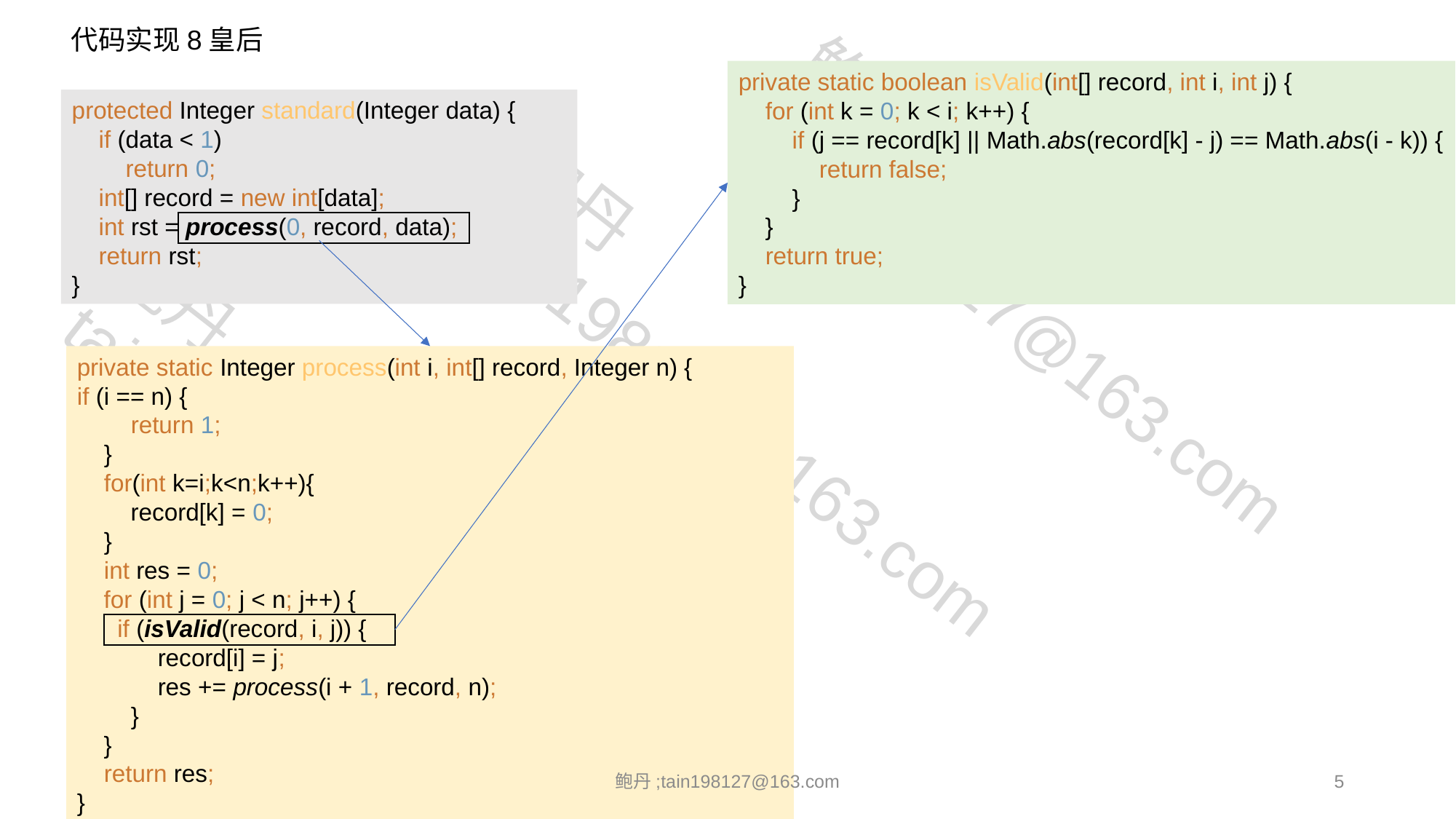

代码实现8皇后
private static boolean isValid(int[] record, int i, int j) {
    for (int k = 0; k < i; k++) {
        if (j == record[k] || Math.abs(record[k] - j) == Math.abs(i - k)) {
            return false;
        }
    }
    return true;
}
protected Integer standard(Integer data) {
    if (data < 1)
        return 0;
    int[] record = new int[data];
    int rst = process(0, record, data);
    return rst;
}

private static Integer process(int i, int[] record, Integer n) {
if (i == n) {
        return 1;
    }
    for(int k=i;k<n;k++){
        record[k] = 0;
    }
    int res = 0;
    for (int j = 0; j < n; j++) {
      if (isValid(record, i, j)) {
            record[i] = j;
            res += process(i + 1, record, n);
        }
    }
    return res;
}

鲍丹;tain198127@163.com
5